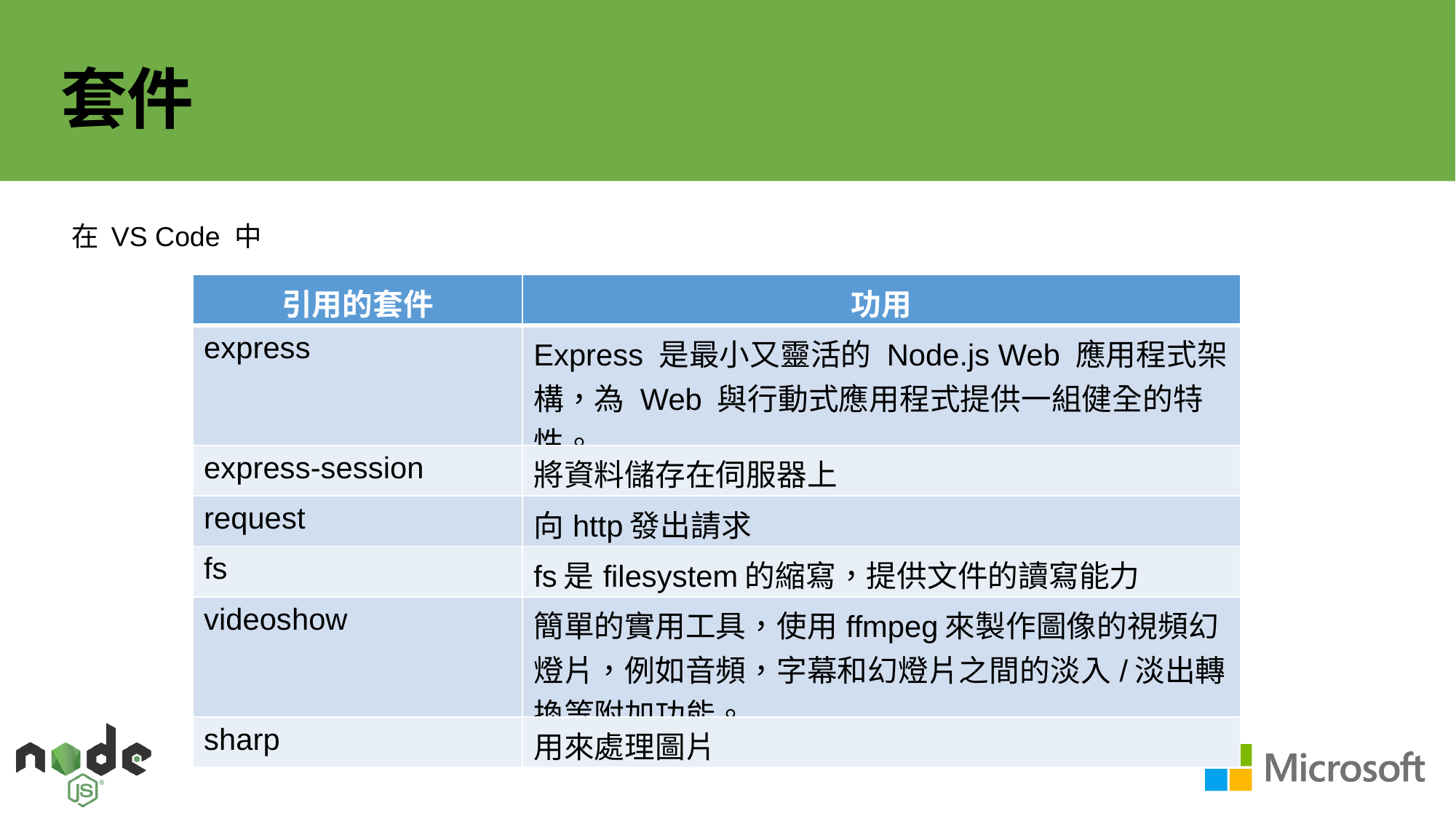

# 套件
在 VS Code 中

| 引用的套件 | 功用 |
| --- | --- |
| express | Express 是最小又靈活的 Node.js Web 應用程式架構，為 Web 與行動式應用程式提供一組健全的特性。 |
| express-session | 將資料儲存在伺服器上 |
| request | 向http發出請求 |
| fs | fs是filesystem的縮寫，提供文件的讀寫能力 |
| videoshow | 簡單的實用工具，使用ffmpeg來製作圖像的視頻幻燈片，例如音頻，字幕和幻燈片之間的淡入/淡出轉換等附加功能。 |
| sharp | 用來處理圖片 |